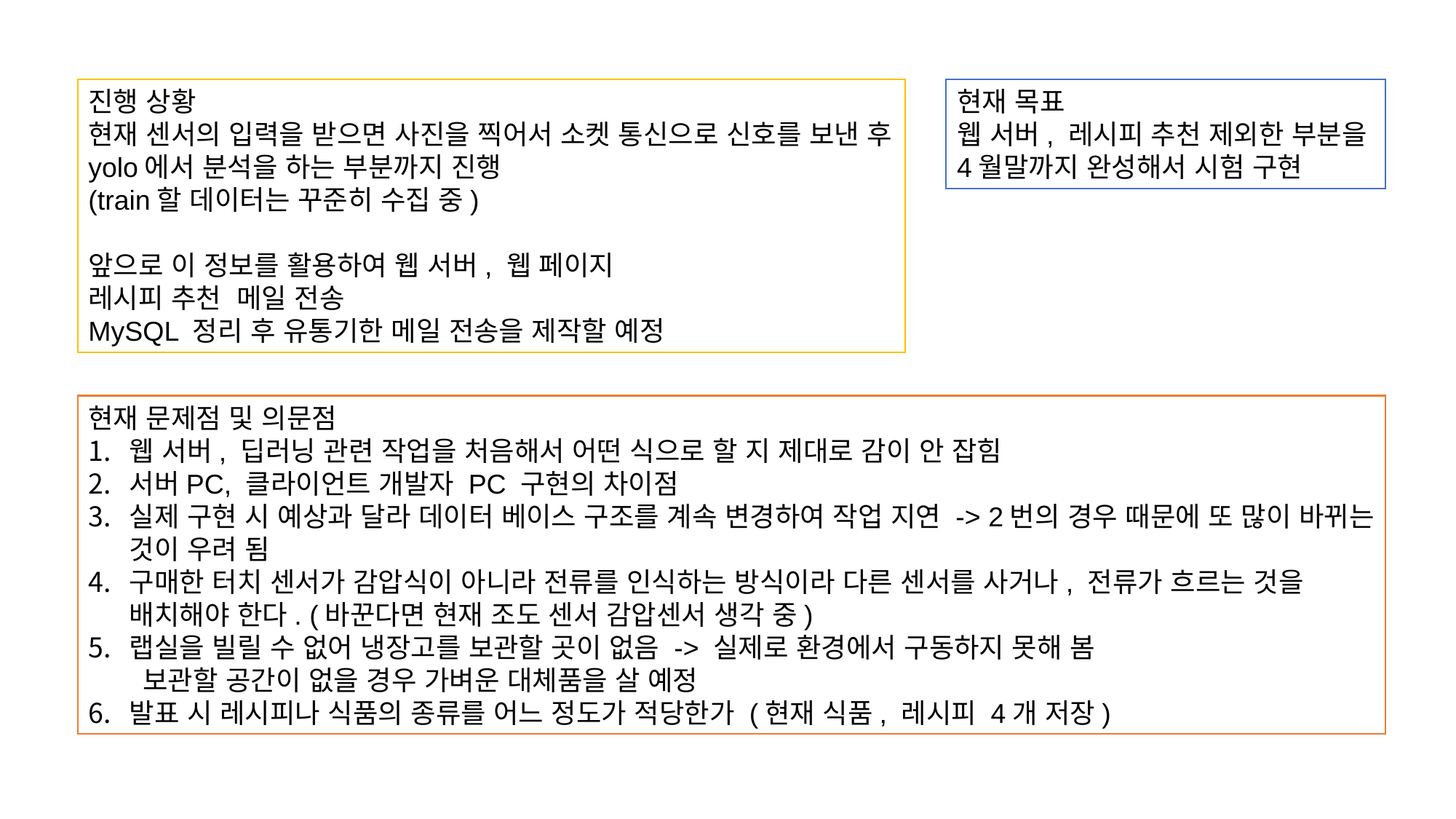

진행 상황
현재 센서의 입력을 받으면 사진을 찍어서 소켓 통신으로 신호를 보낸 후 yolo에서 분석을 하는 부분까지 진행
(train할 데이터는 꾸준히 수집 중)

앞으로 이 정보를 활용하여 웹 서버, 웹 페이지
레시피 추천  메일 전송
MySQL 정리 후 유통기한 메일 전송을 제작할 예정
현재 목표
웹 서버, 레시피 추천 제외한 부분을 4월말까지 완성해서 시험 구현
현재 문제점 및 의문점
웹 서버, 딥러닝 관련 작업을 처음해서 어떤 식으로 할 지 제대로 감이 안 잡힘
서버PC, 클라이언트 개발자 PC 구현의 차이점
실제 구현 시 예상과 달라 데이터 베이스 구조를 계속 변경하여 작업 지연 -> 2번의 경우 때문에 또 많이 바뀌는 것이 우려 됨
구매한 터치 센서가 감압식이 아니라 전류를 인식하는 방식이라 다른 센서를 사거나, 전류가 흐르는 것을 배치해야 한다. (바꾼다면 현재 조도 센서 감압센서 생각 중)
랩실을 빌릴 수 없어 냉장고를 보관할 곳이 없음 -> 실제로 환경에서 구동하지 못해 봄
보관할 공간이 없을 경우 가벼운 대체품을 살 예정
발표 시 레시피나 식품의 종류를 어느 정도가 적당한가 (현재 식품, 레시피 4개 저장)